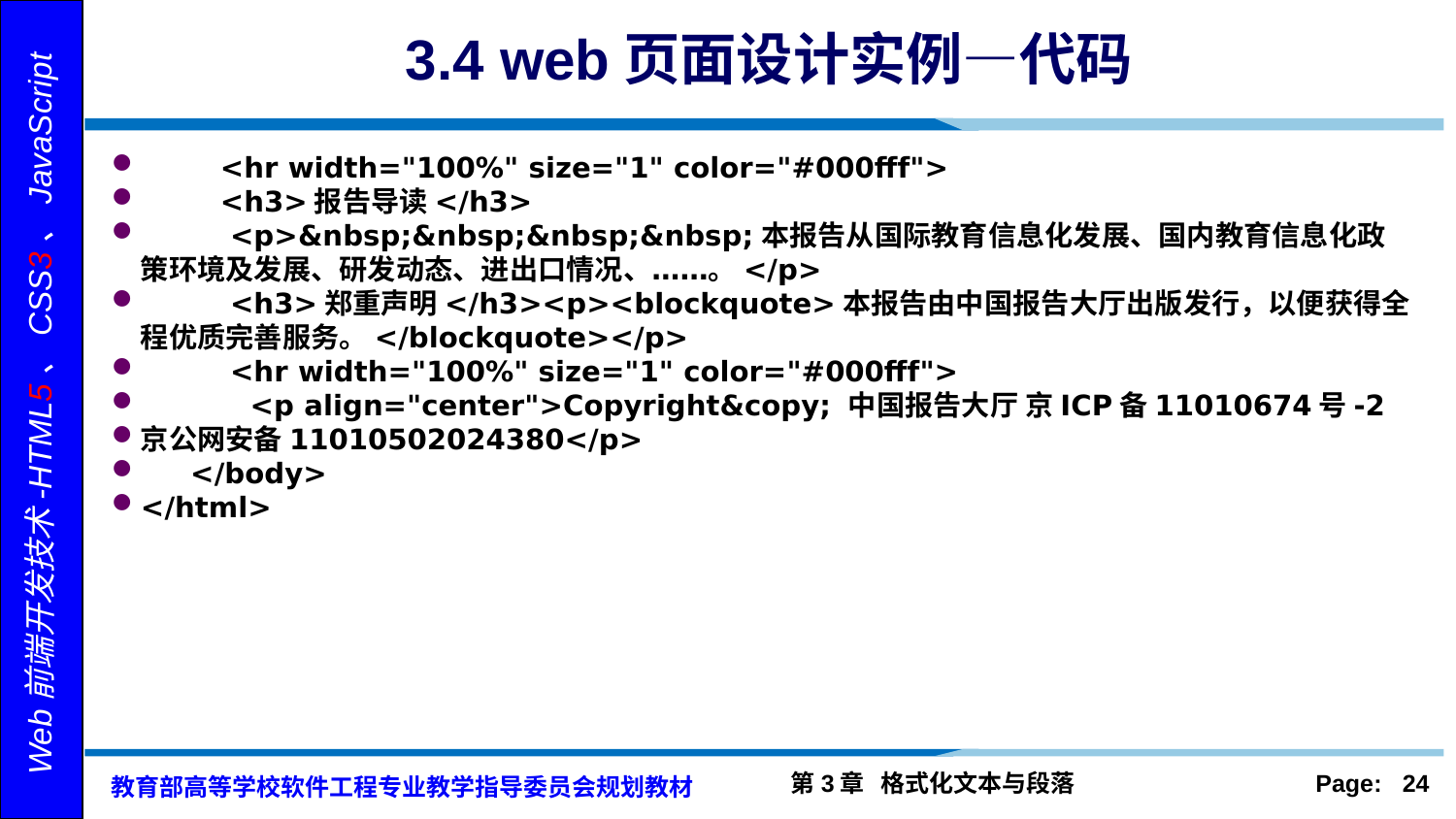

# 3.4 web页面设计实例—代码
        <hr width="100%" size="1" color="#000fff">
        <h3>报告导读</h3>
         <p>&nbsp;&nbsp;&nbsp;&nbsp;本报告从国际教育信息化发展、国内教育信息化政策环境及发展、研发动态、进出口情况、……。</p>
         <h3>郑重声明</h3><p><blockquote>本报告由中国报告大厅出版发行，以便获得全程优质完善服务。</blockquote></p>
         <hr width="100%" size="1" color="#000fff">
           <p align="center">Copyright&copy; 中国报告大厅 京ICP备11010674号-2
京公网安备11010502024380</p>
     </body>
</html>